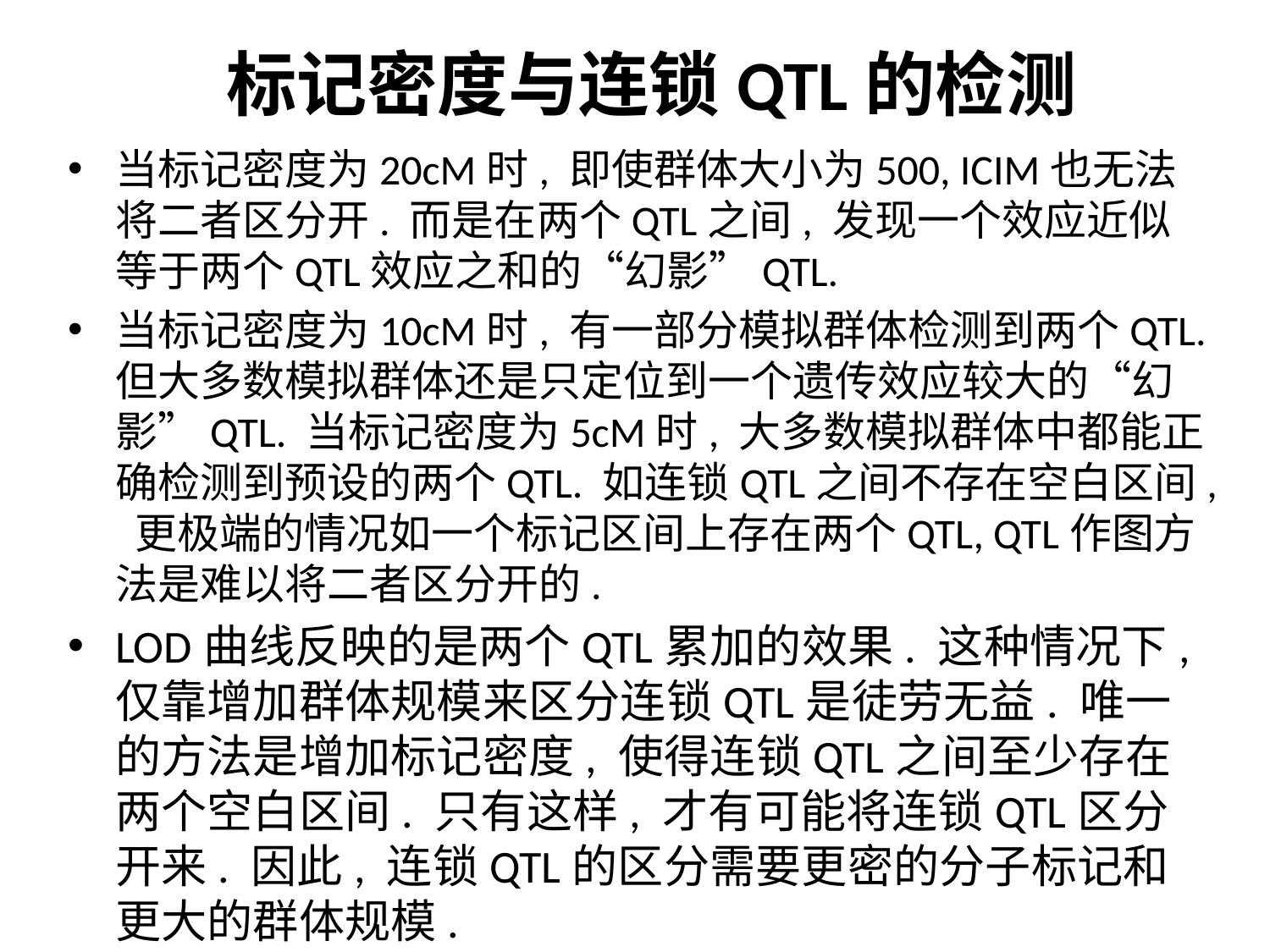

# 标记密度与连锁QTL的检测
当标记密度为20cM时, 即使群体大小为500, ICIM也无法将二者区分开. 而是在两个QTL之间, 发现一个效应近似等于两个QTL效应之和的“幻影”QTL.
当标记密度为10cM时, 有一部分模拟群体检测到两个QTL. 但大多数模拟群体还是只定位到一个遗传效应较大的“幻影”QTL. 当标记密度为5cM时, 大多数模拟群体中都能正确检测到预设的两个QTL. 如连锁QTL之间不存在空白区间, 更极端的情况如一个标记区间上存在两个QTL, QTL作图方法是难以将二者区分开的.
LOD曲线反映的是两个QTL累加的效果. 这种情况下, 仅靠增加群体规模来区分连锁QTL是徒劳无益. 唯一的方法是增加标记密度, 使得连锁QTL之间至少存在两个空白区间. 只有这样, 才有可能将连锁QTL区分开来. 因此, 连锁QTL的区分需要更密的分子标记和更大的群体规模.